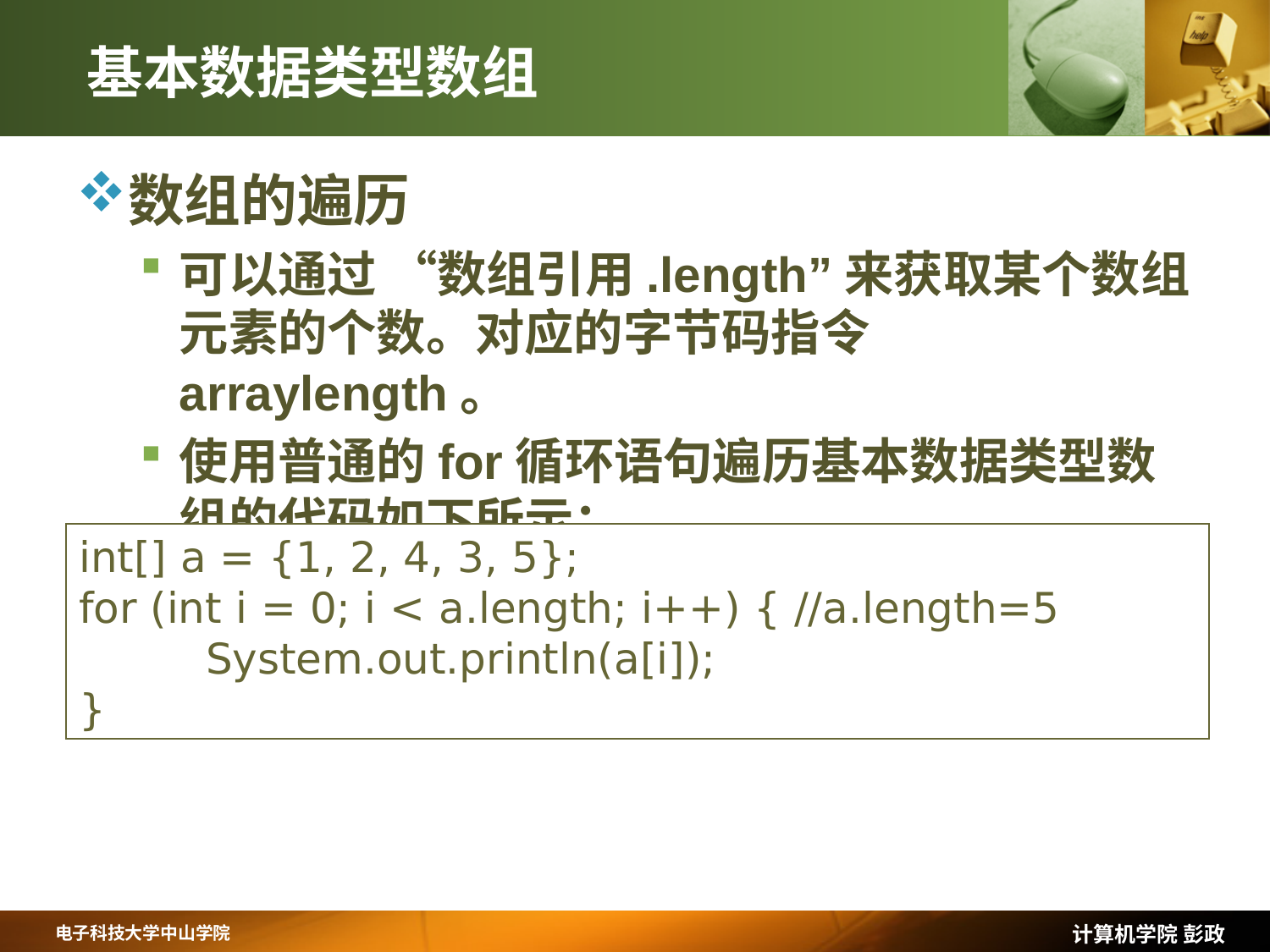

# 基本数据类型数组
数组的遍历
可以通过 “数组引用.length”来获取某个数组元素的个数。对应的字节码指令arraylength。
使用普通的for循环语句遍历基本数据类型数组的代码如下所示：
int[] a = {1, 2, 4, 3, 5};
for (int i = 0; i < a.length; i++) { //a.length=5		System.out.println(a[i]);
}
计算机学院 彭政
电子科技大学中山学院